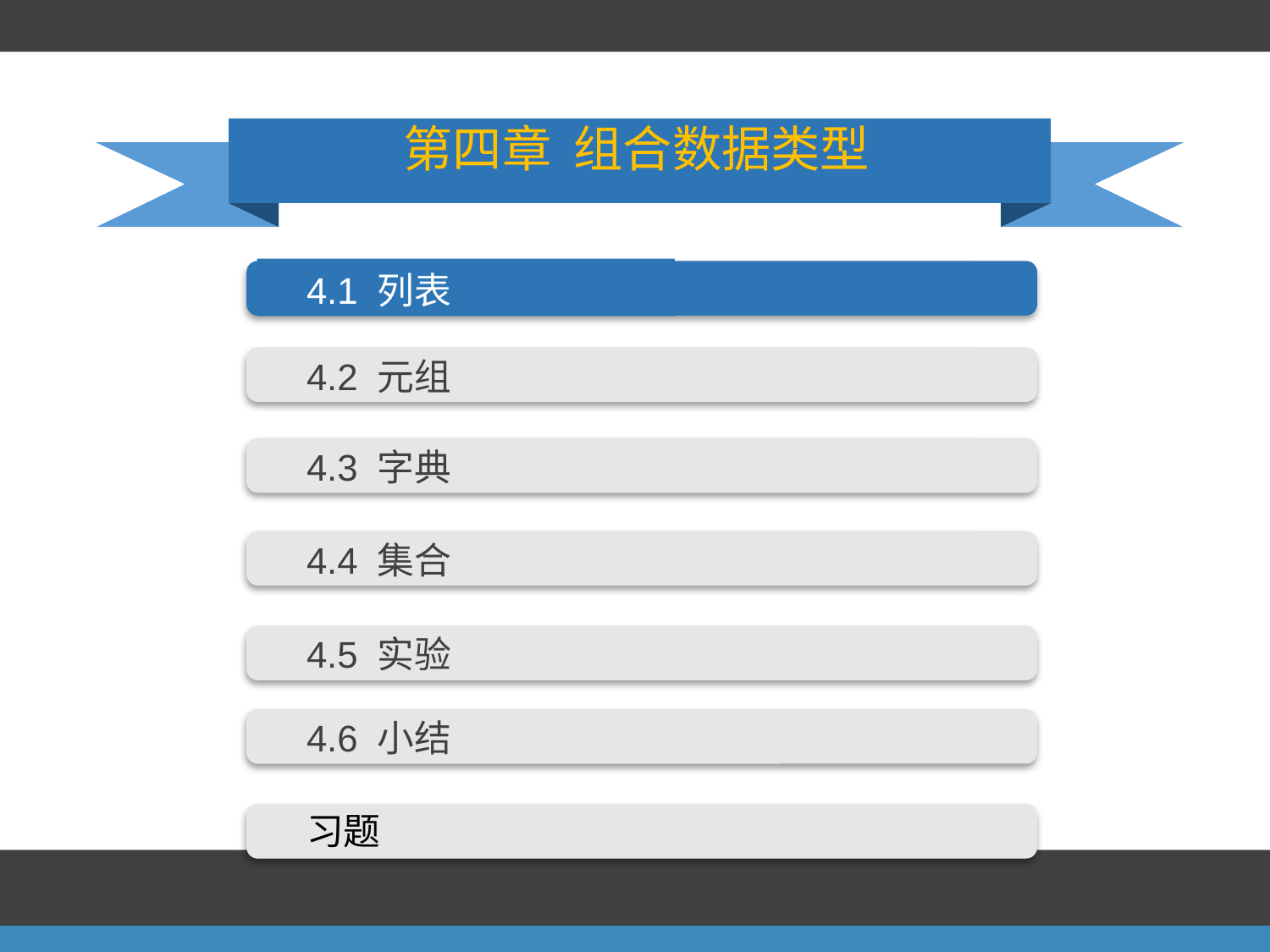

第四章  组合数据类型
4.1 列表
4.2 元组
4.3 字典
4.4 集合
4.5 实验
4.6 小结
习题